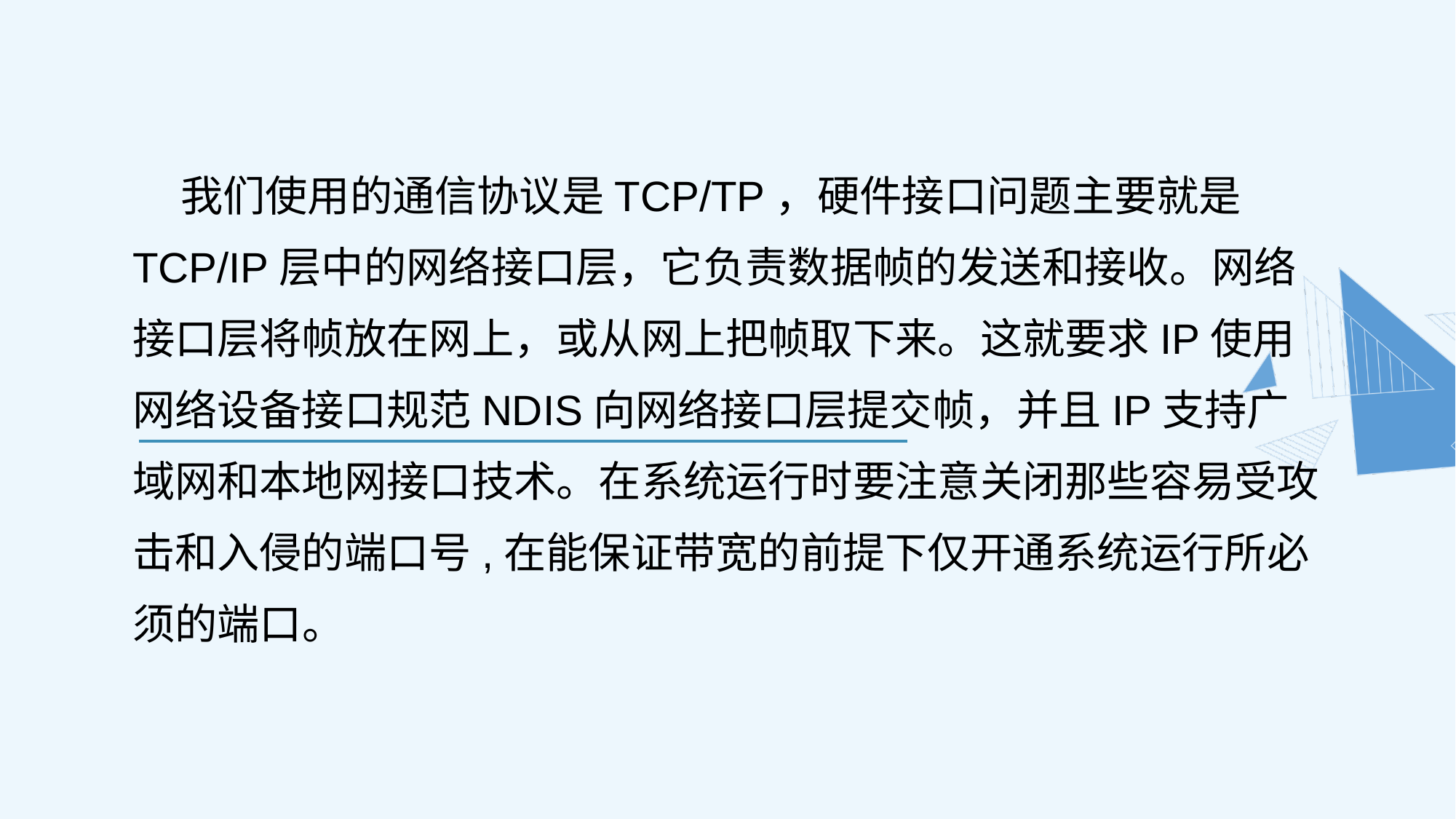

我们使用的通信协议是TCP/TP，硬件接口问题主要就是TCP/IP层中的网络接口层，它负责数据帧的发送和接收。网络接口层将帧放在网上，或从网上把帧取下来。这就要求IP使用网络设备接口规范NDIS向网络接口层提交帧，并且IP支持广域网和本地网接口技术。在系统运行时要注意关闭那些容易受攻击和入侵的端口号,在能保证带宽的前提下仅开通系统运行所必须的端口。